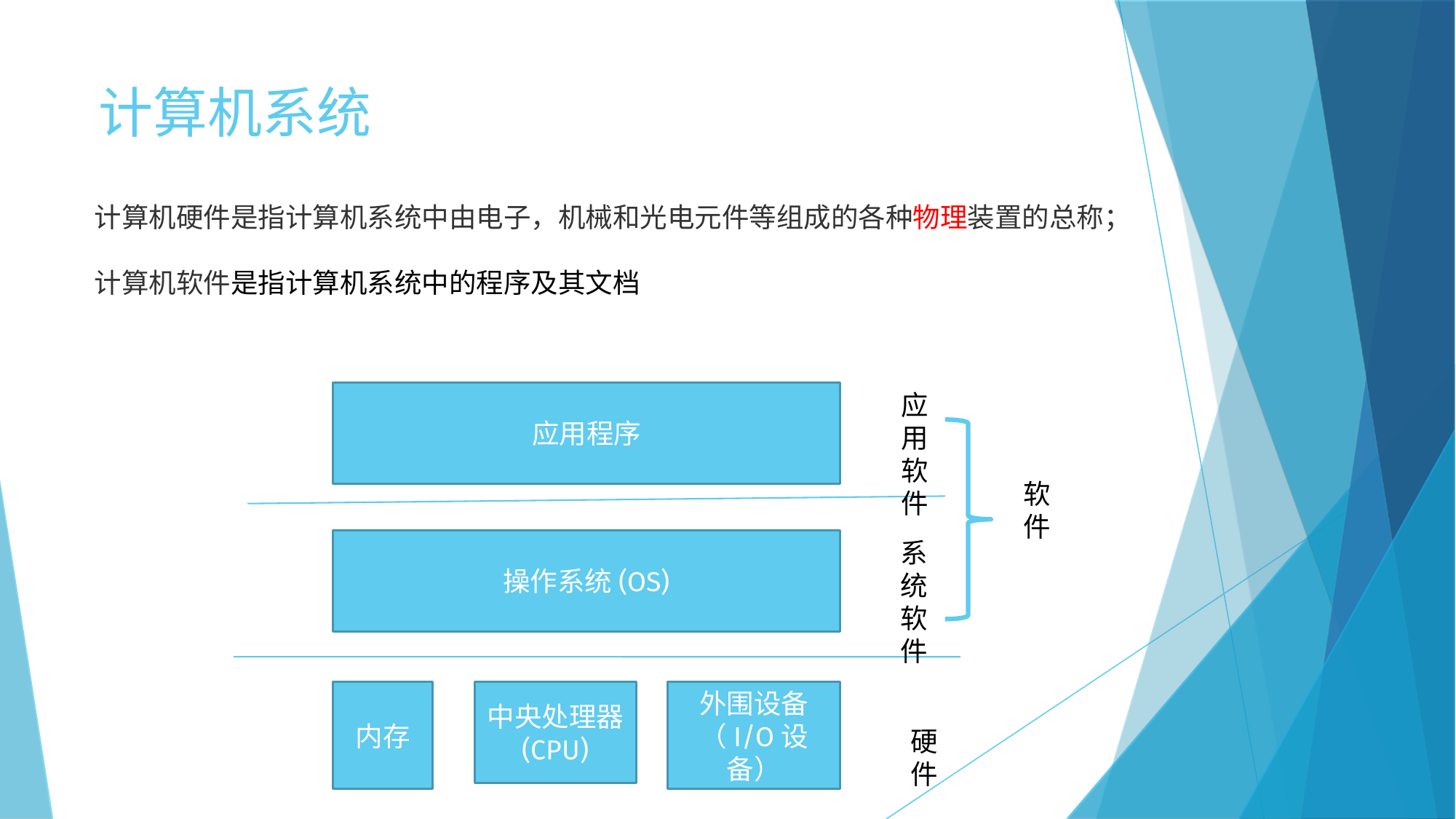

计算机系统
计算机硬件是指计算机系统中由电子，机械和光电元件等组成的各种物理装置的总称；

计算机软件是指计算机系统中的程序及其文档
应用程序
应用软件

软件

操作系统(OS)
系统软件

内存
中央处理器
(CPU)
外围设备
（I/O设备）
硬
件